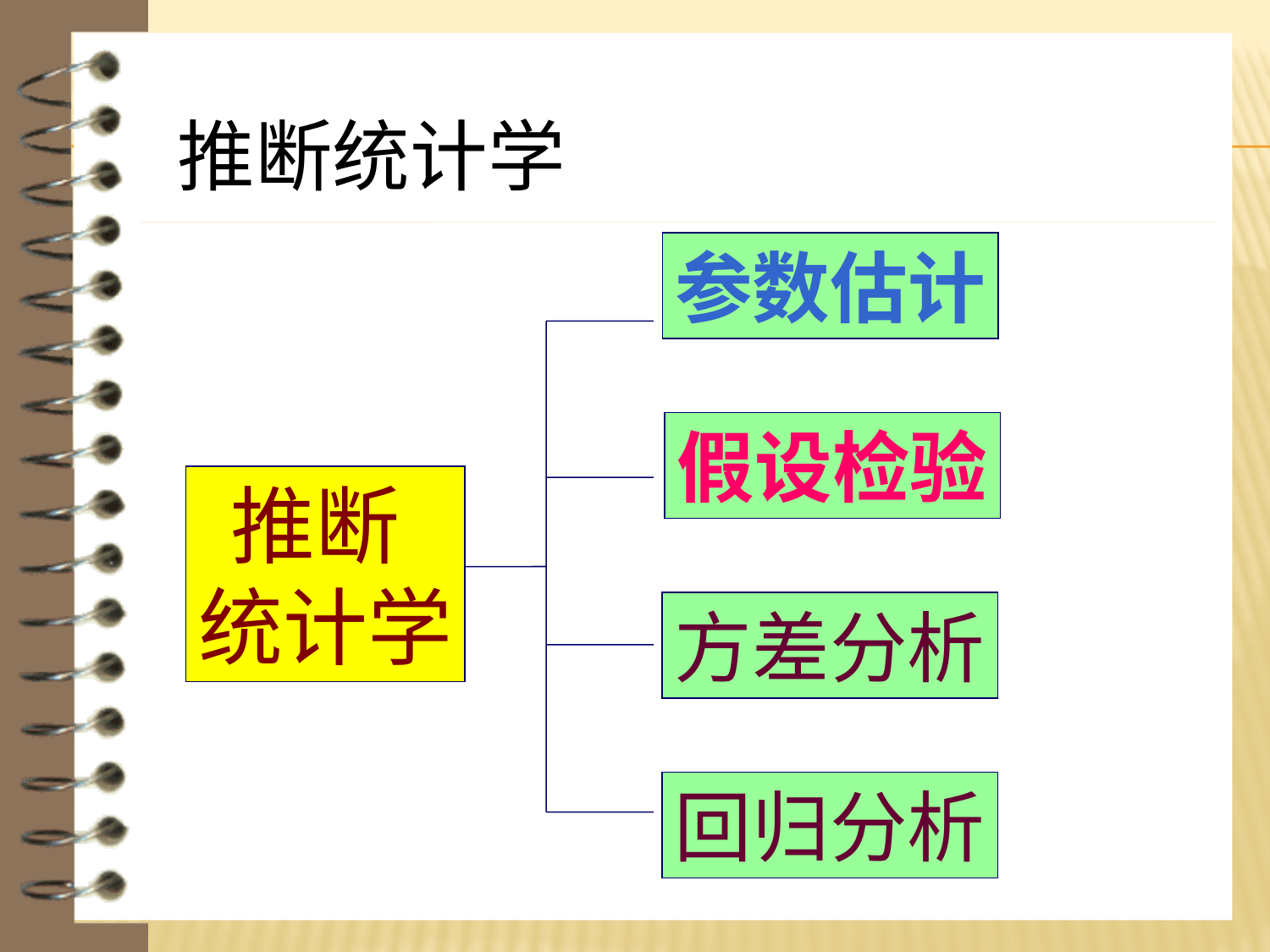

推断统计学
参数估计

假设检验
 推断
统计学
方差分析
回归分析